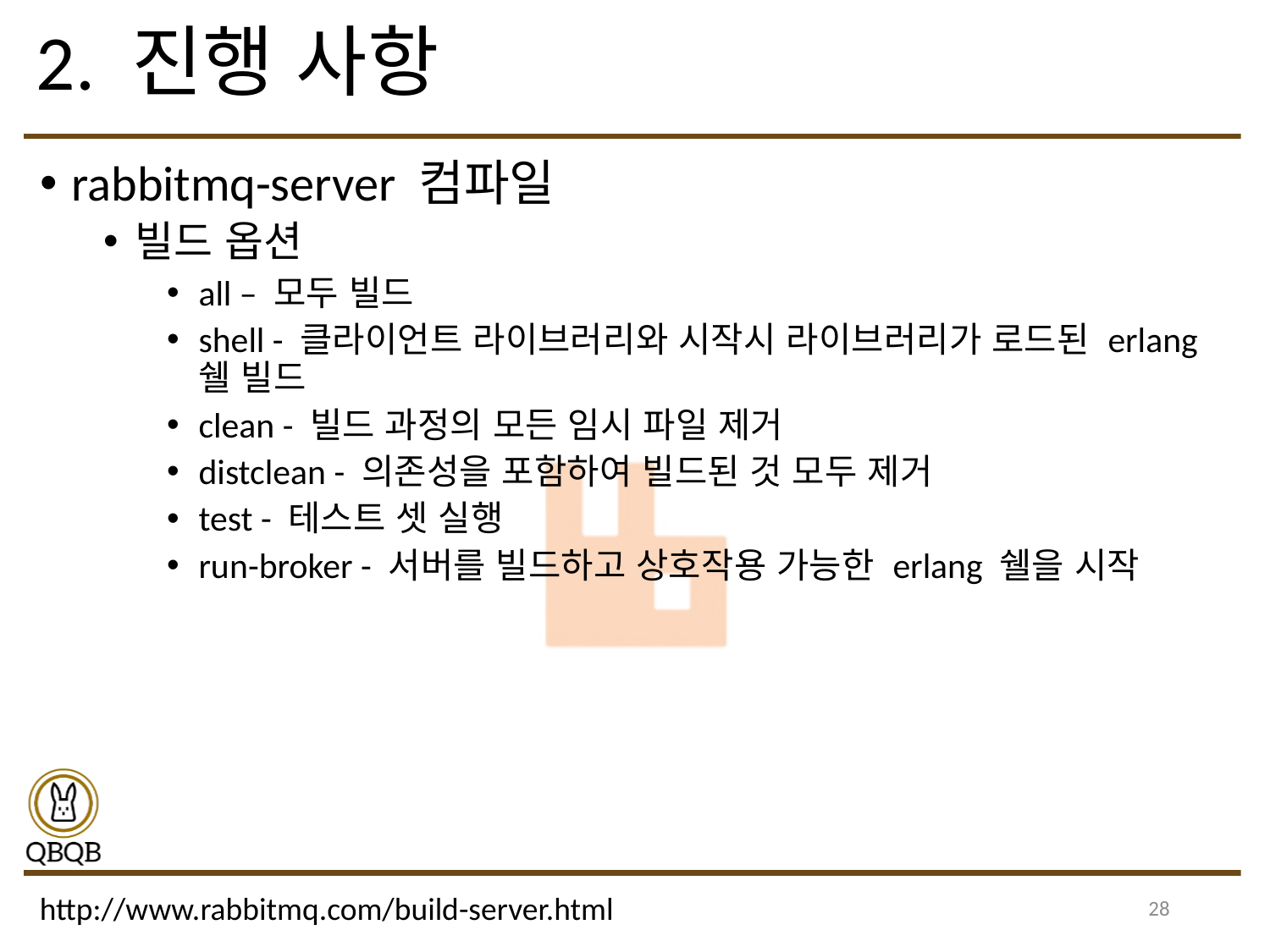

# 2. 진행 사항
rabbitmq-server 컴파일
빌드 옵션
all – 모두 빌드
shell - 클라이언트 라이브러리와 시작시 라이브러리가 로드된 erlang 쉘 빌드
clean - 빌드 과정의 모든 임시 파일 제거
distclean - 의존성을 포함하여 빌드된 것 모두 제거
test - 테스트 셋 실행
run-broker - 서버를 빌드하고 상호작용 가능한 erlang 쉘을 시작
http://www.rabbitmq.com/build-server.html
28